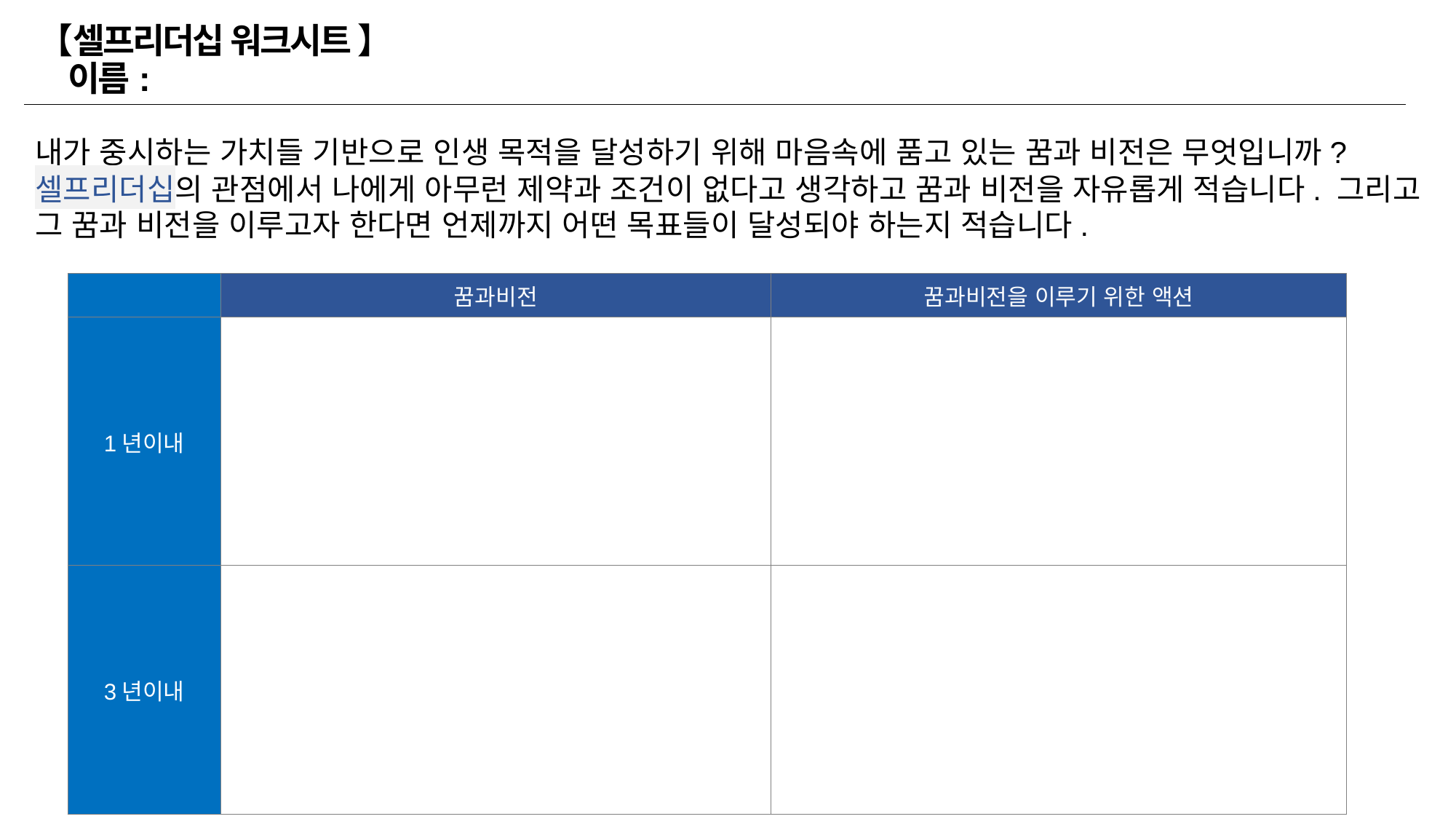

【셀프리더십 워크시트 】                                                                                                                             이름:
내가 중시하는 가치들 기반으로 인생 목적을 달성하기 위해 마음속에 품고 있는 꿈과 비전은 무엇입니까?
셀프리더십의 관점에서 나에게 아무런 제약과 조건이 없다고 생각하고 꿈과 비전을 자유롭게 적습니다. 그리고 그 꿈과 비전을 이루고자 한다면 언제까지 어떤 목표들이 달성되야 하는지 적습니다.
|  | 꿈과비전 | 꿈과비전을 이루기 위한 액션 |
| --- | --- | --- |
| 1년이내 |  |  |
| 3년이내 |  |  |